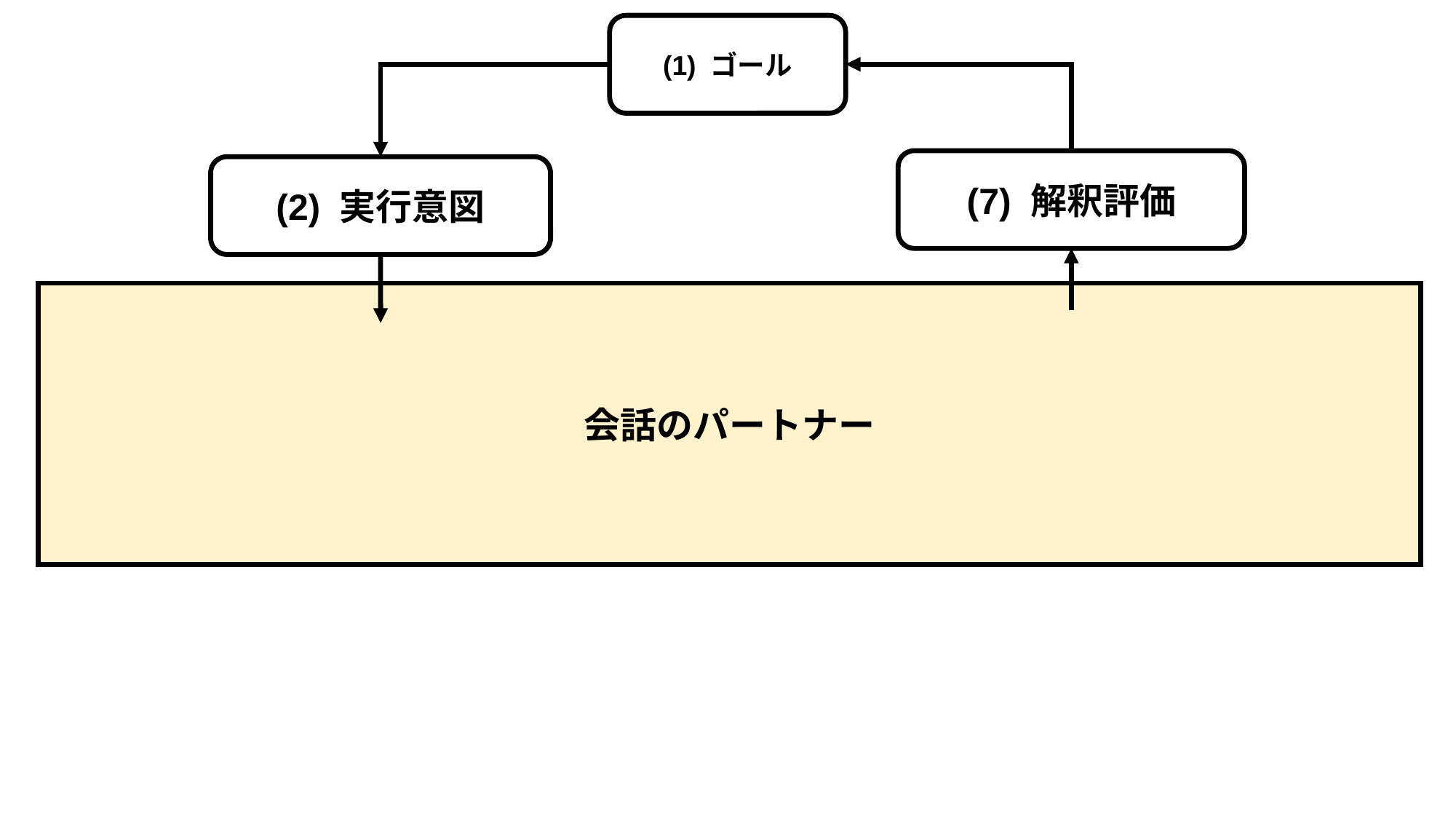

(1) ゴール
(7) 解釈評価
(2) 実行意図
会話のパートナー